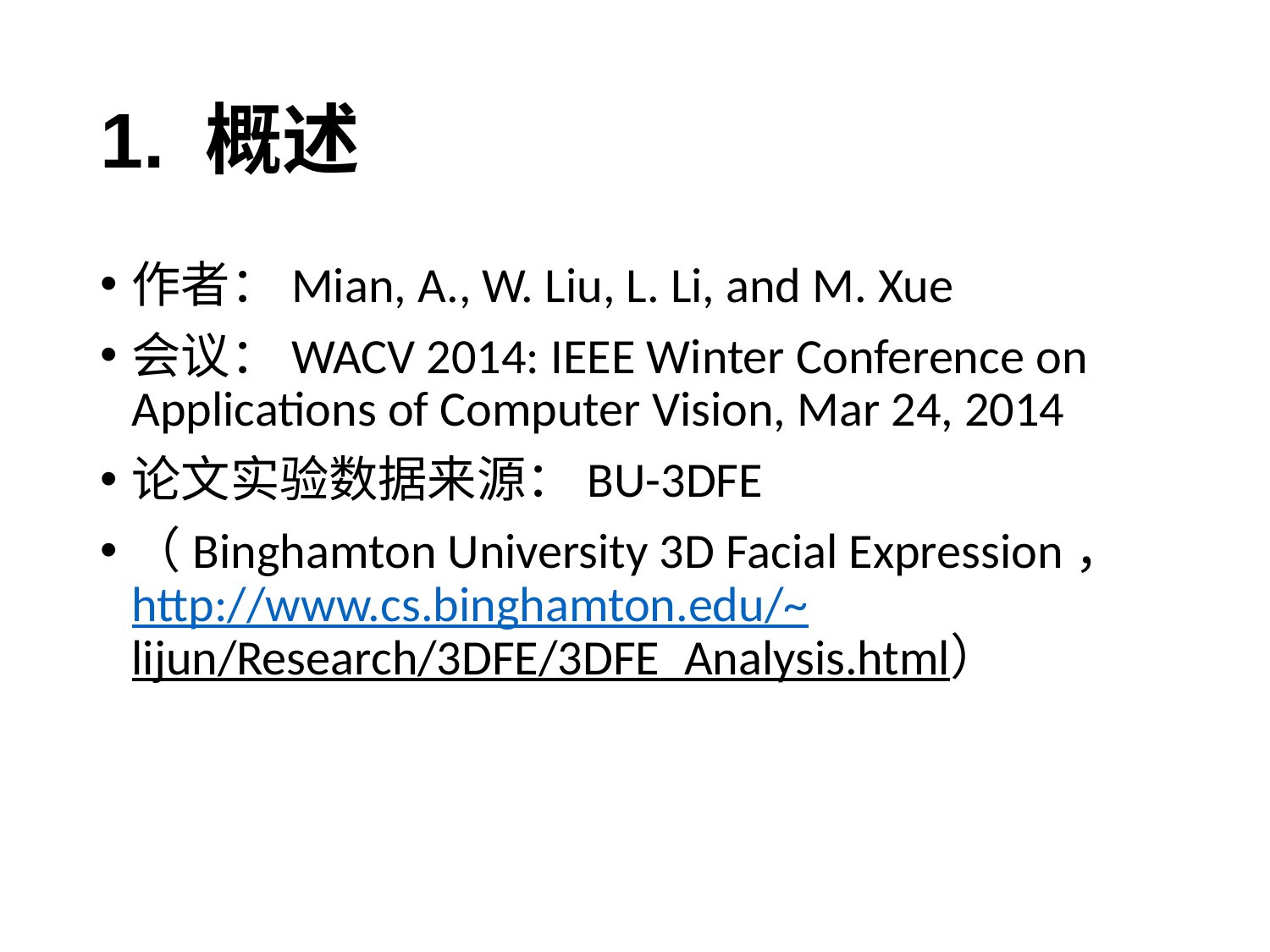

# 1. 概述
作者：Mian, A., W. Liu, L. Li, and M. Xue
会议：WACV 2014: IEEE Winter Conference on Applications of Computer Vision, Mar 24, 2014
论文实验数据来源：BU-3DFE
（Binghamton University 3D Facial Expression，http://www.cs.binghamton.edu/~lijun/Research/3DFE/3DFE_Analysis.html）